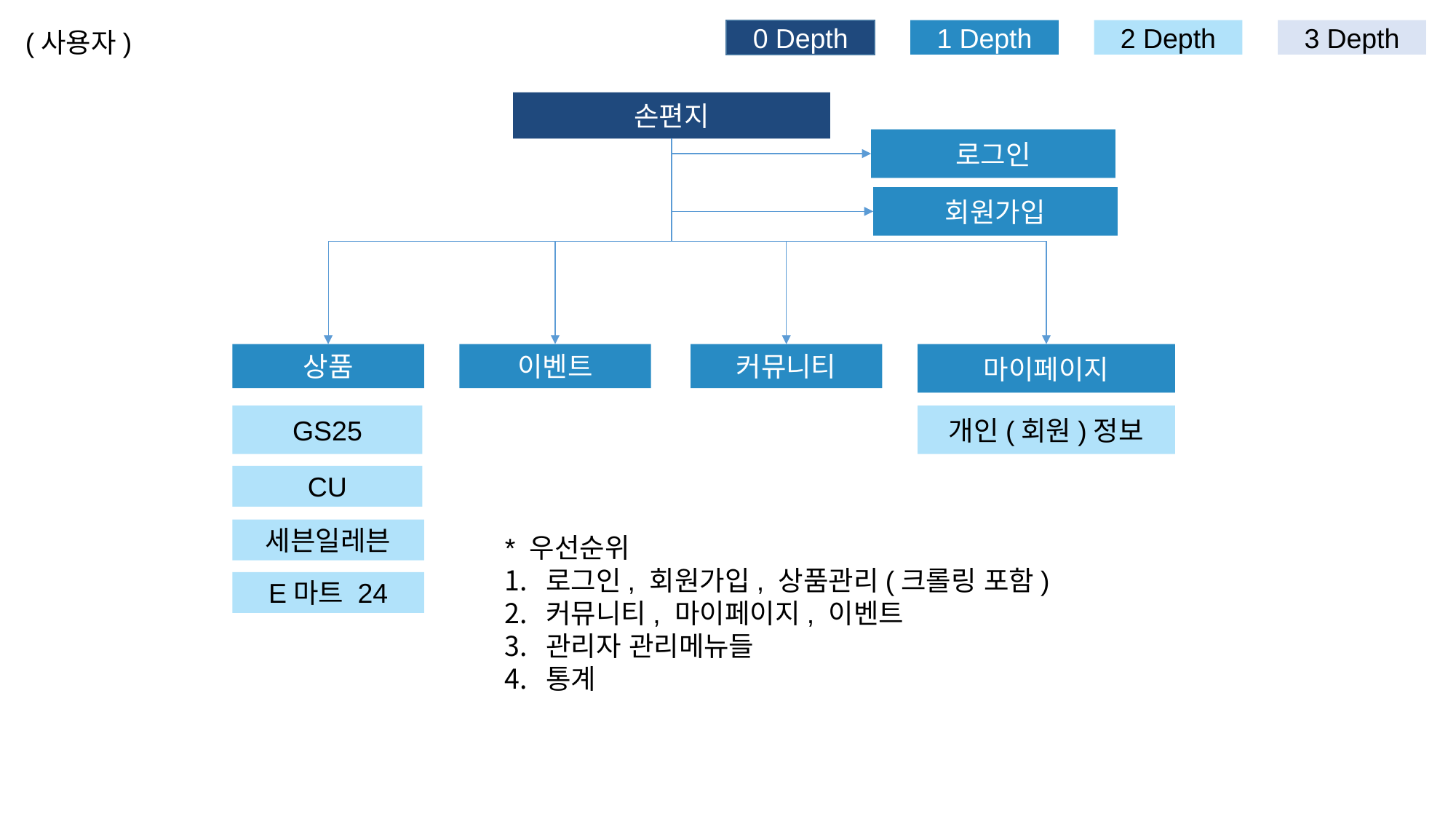

(사용자)
0 Depth
1 Depth
2 Depth
3 Depth
손편지
로그인
회원가입
상품
이벤트
커뮤니티
마이페이지
GS25
개인(회원)정보
CU
세븐일레븐
* 우선순위
로그인, 회원가입, 상품관리(크롤링 포함)
커뮤니티, 마이페이지, 이벤트
관리자 관리메뉴들
통계
E마트 24